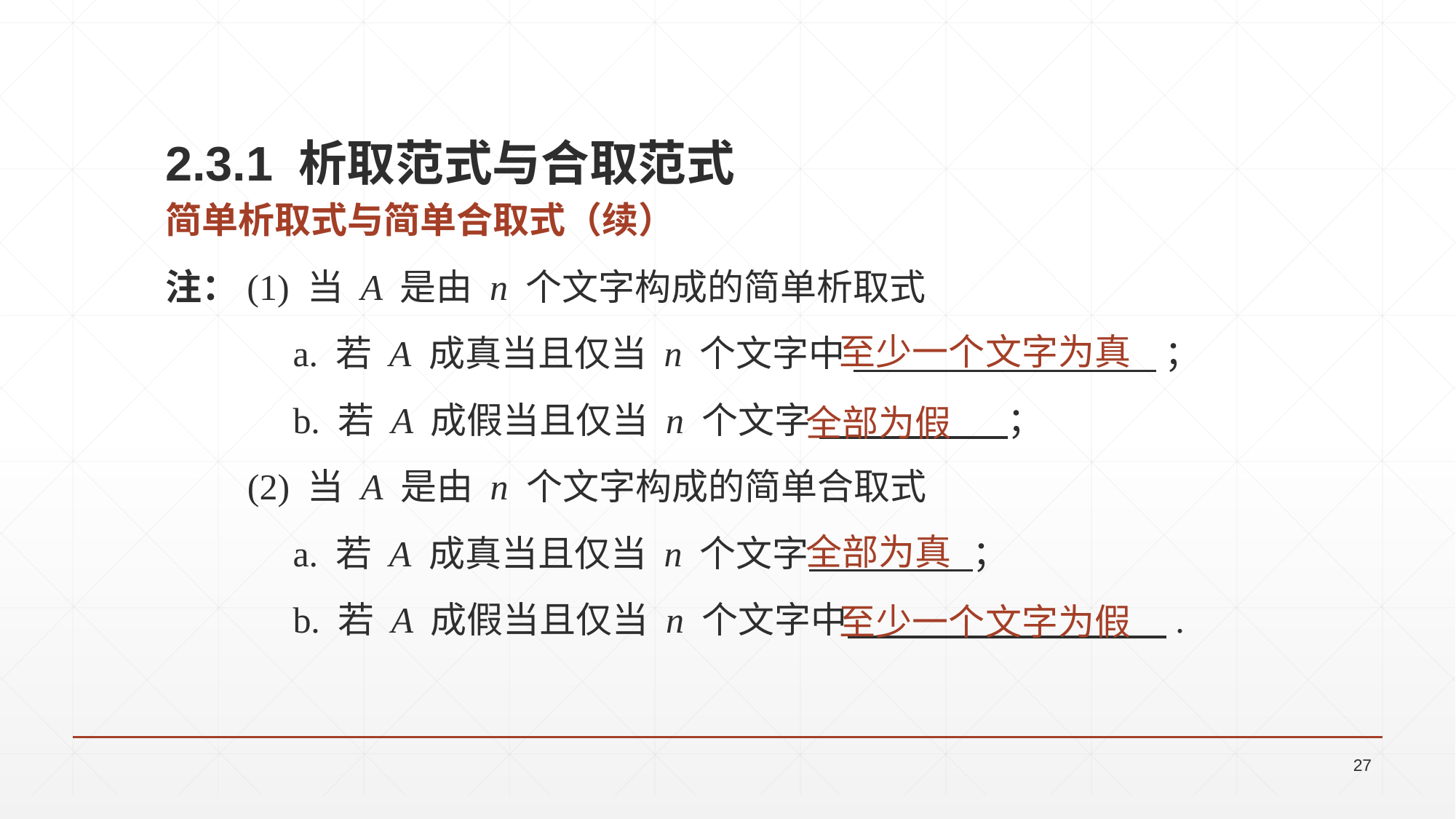

2.3.1 析取范式与合取范式
简单析取式与简单合取式（续）
注：(1) 当 A 是由 n 个文字构成的简单析取式
              a. 若 A 成真当且仅当 n 个文字中                                       ；
              b. 若 A 成假当且仅当 n 个文字                        ；
         (2) 当 A 是由 n 个文字构成的简单合取式
              a. 若 A 成真当且仅当 n 个文字                    ；
              b. 若 A 成假当且仅当 n 个文字中                                       .

至少一个文字为真
全部为假
全部为真
至少一个文字为假
27